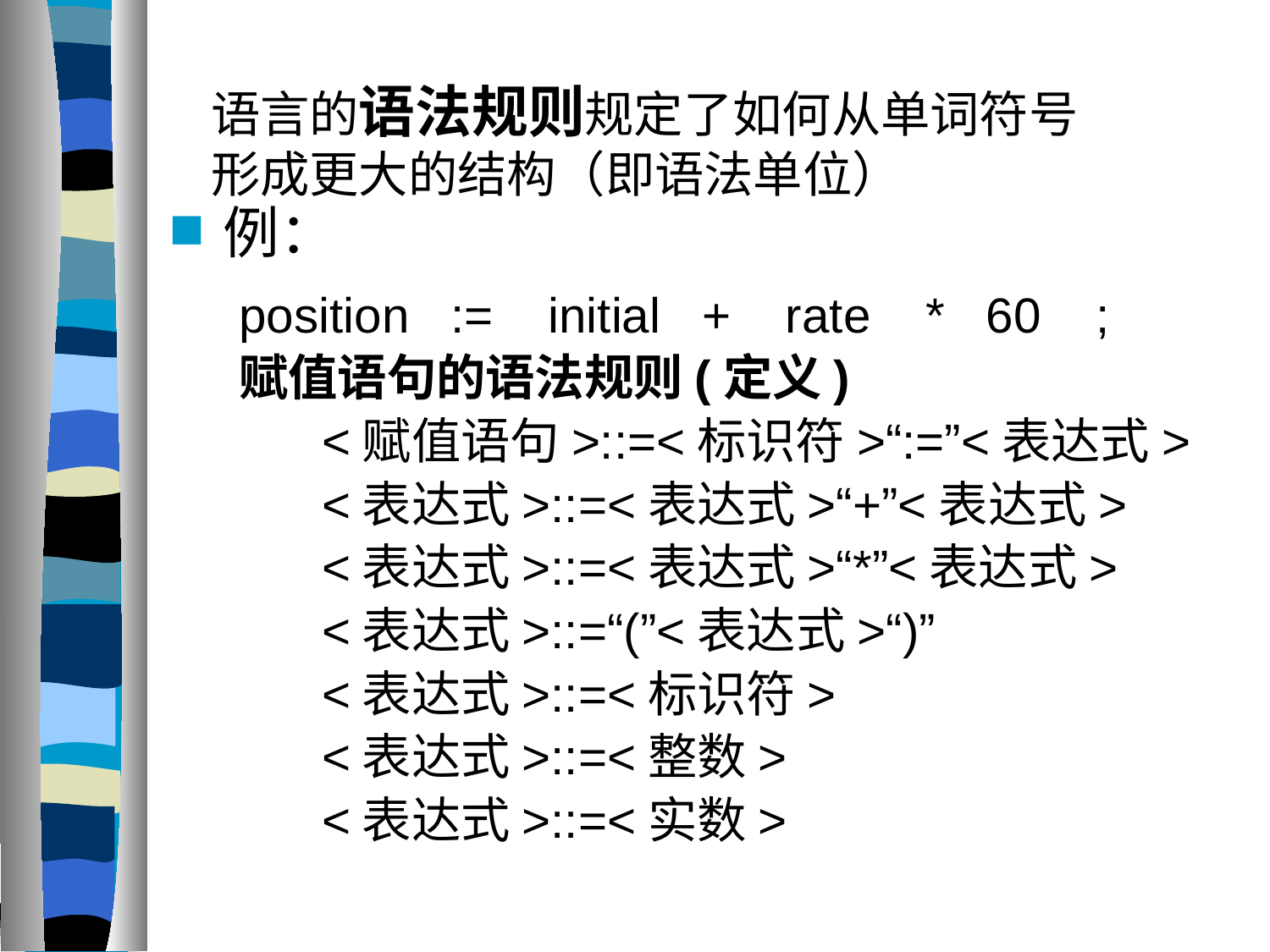

语言的语法规则规定了如何从单词符号形成更大的结构（即语法单位）
例：
position   :=    initial   +    rate    *   60    ;
赋值语句的语法规则(定义)
      <赋值语句>::=<标识符>“:=”<表达式>
      <表达式>::=<表达式>“+”<表达式>
      <表达式>::=<表达式>“*”<表达式>
      <表达式>::=“(”<表达式>“)”
      <表达式>::=<标识符>
      <表达式>::=<整数>
      <表达式>::=<实数>